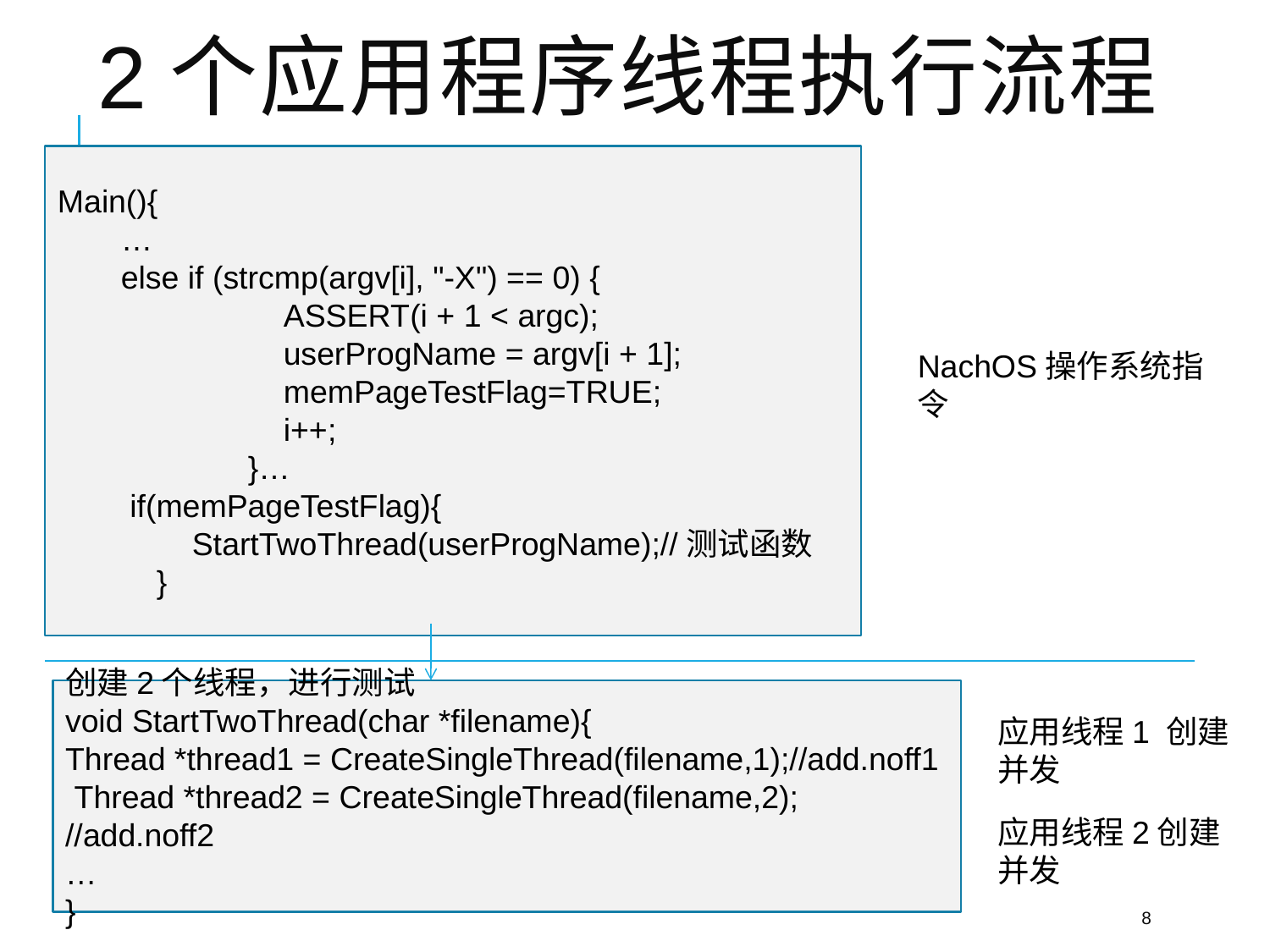

# 2个应用程序线程执行流程
Main(){
…
else if (strcmp(argv[i], "-X") == 0) {
	    ASSERT(i + 1 < argc);
	    userProgName = argv[i + 1];
	    memPageTestFlag=TRUE;
	    i++;
	}…
 if(memPageTestFlag){
        StartTwoThread(userProgName);//测试函数
    }
NachOS操作系统指令
创建2个线程，进行测试
void StartTwoThread(char *filename){
Thread *thread1 = CreateSingleThread(filename,1);//add.noff1
 Thread *thread2 = CreateSingleThread(filename,2); //add.noff2
…
}
应用线程1 创建
并发
应用线程2创建
并发
8